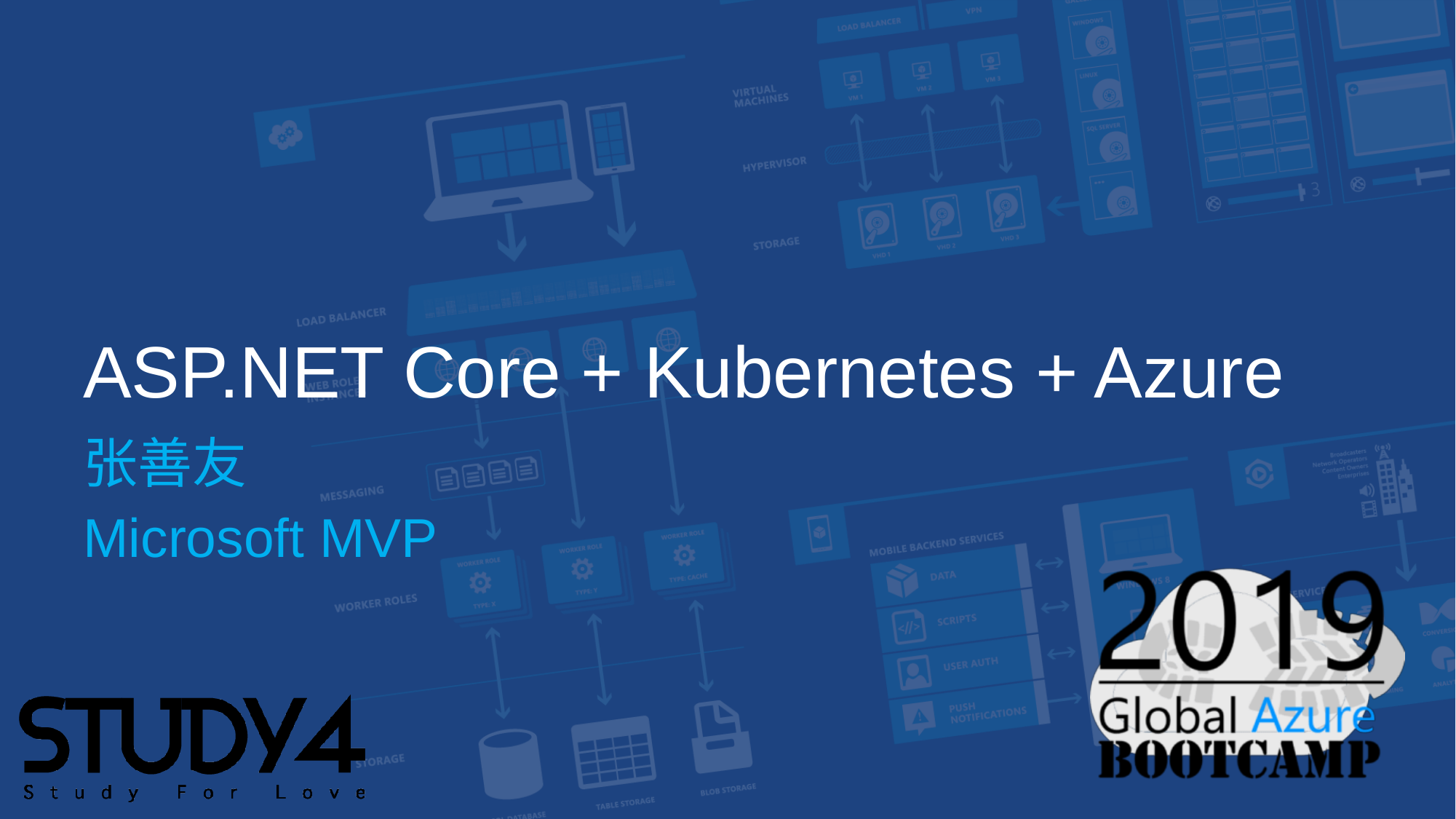

# ASP.NET Core + Kubernetes + Azure
张善友
Microsoft MVP